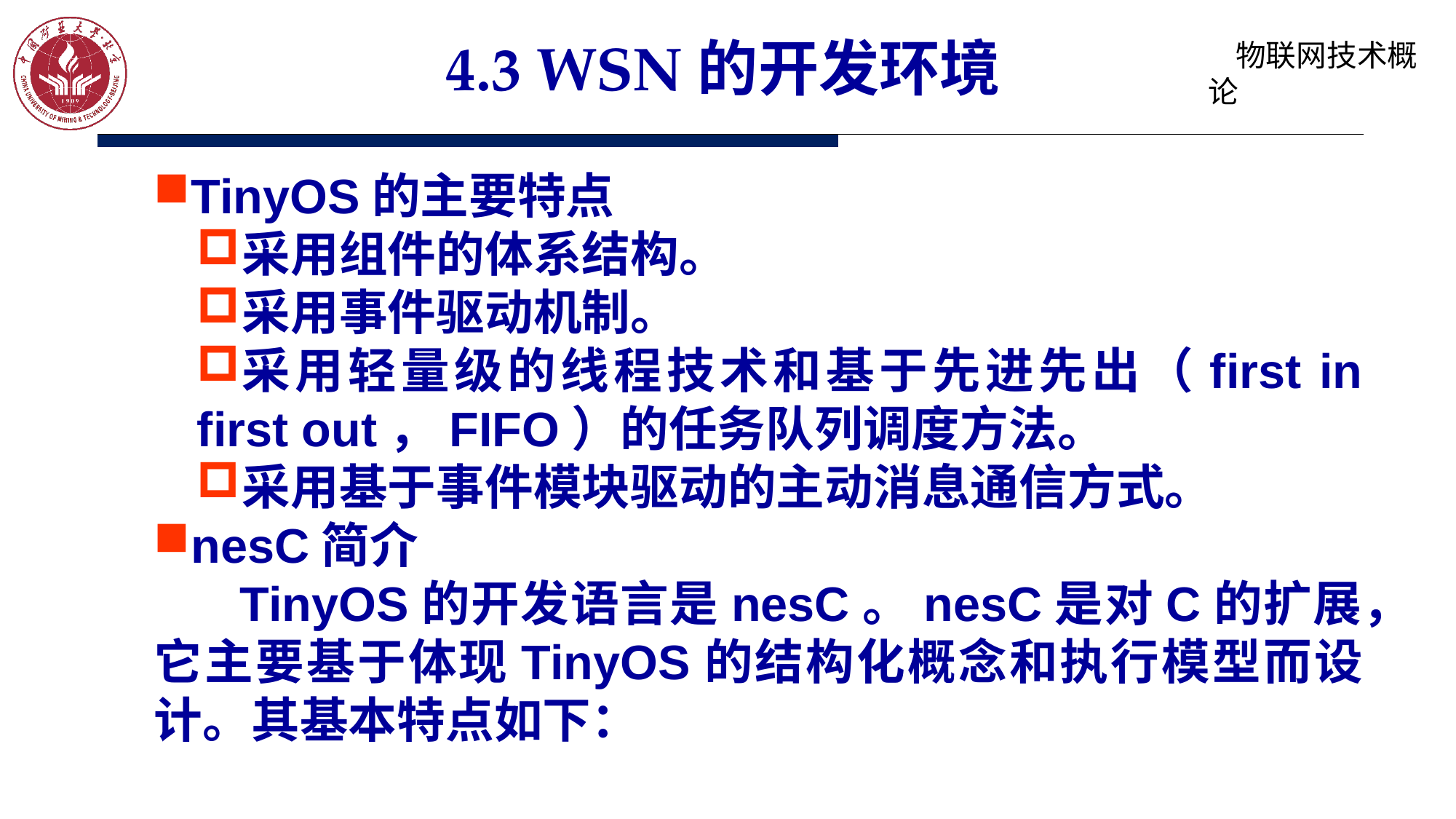

# 4.3 WSN的开发环境
TinyOS的主要特点
采用组件的体系结构。
采用事件驱动机制。
采用轻量级的线程技术和基于先进先出（first in first out，FIFO）的任务队列调度方法。
采用基于事件模块驱动的主动消息通信方式。
nesC简介
TinyOS的开发语言是nesC。nesC是对C的扩展，它主要基于体现TinyOS的结构化概念和执行模型而设计。其基本特点如下：